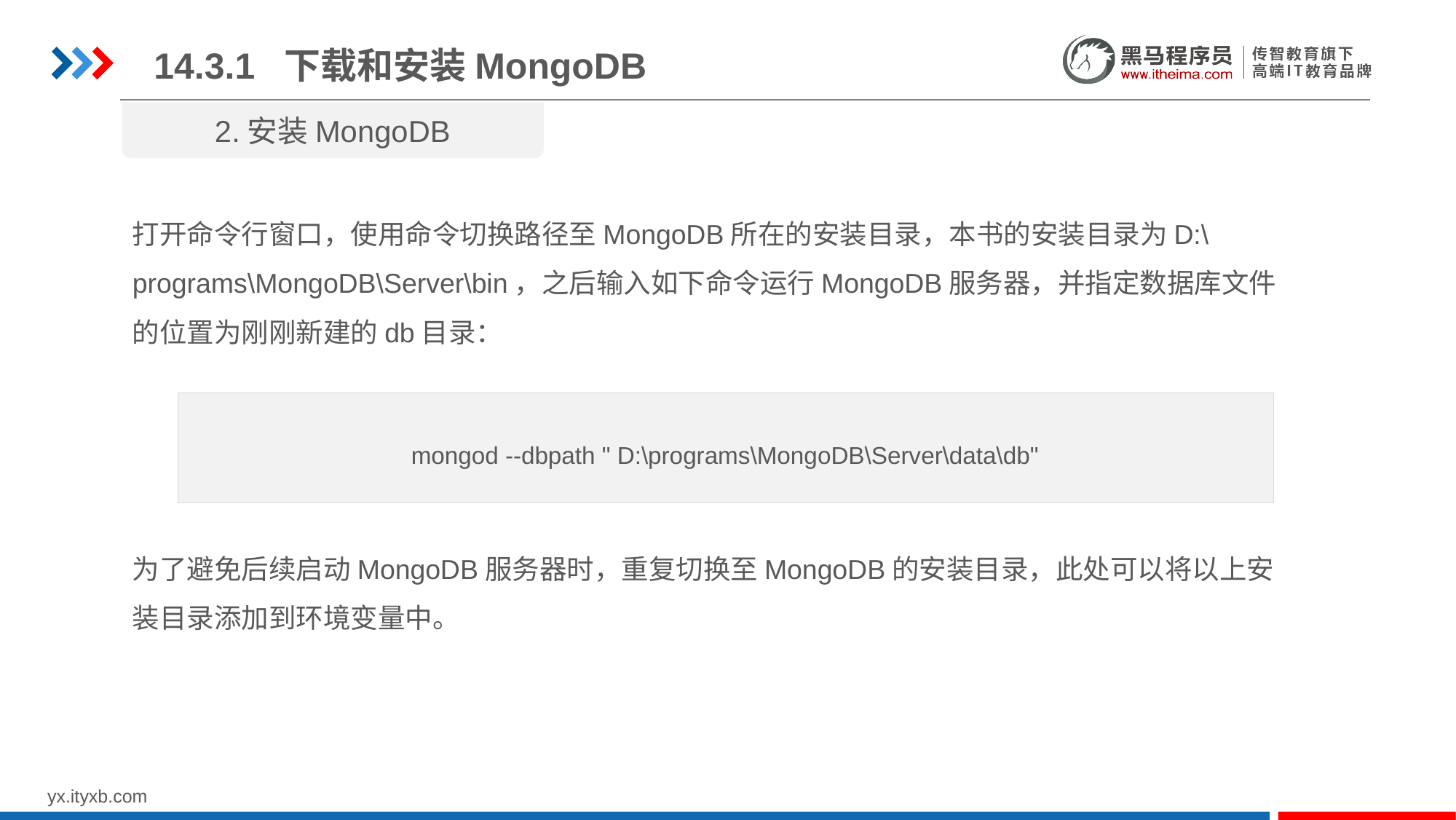

14.3.1  下载和安装MongoDB

2.安装MongoDB
打开命令行窗口，使用命令切换路径至MongoDB所在的安装目录，本书的安装目录为D:\programs\MongoDB\Server\bin，之后输入如下命令运行MongoDB服务器，并指定数据库文件的位置为刚刚新建的db目录：
mongod --dbpath " D:\programs\MongoDB\Server\data\db"
为了避免后续启动MongoDB服务器时，重复切换至MongoDB的安装目录，此处可以将以上安装目录添加到环境变量中。